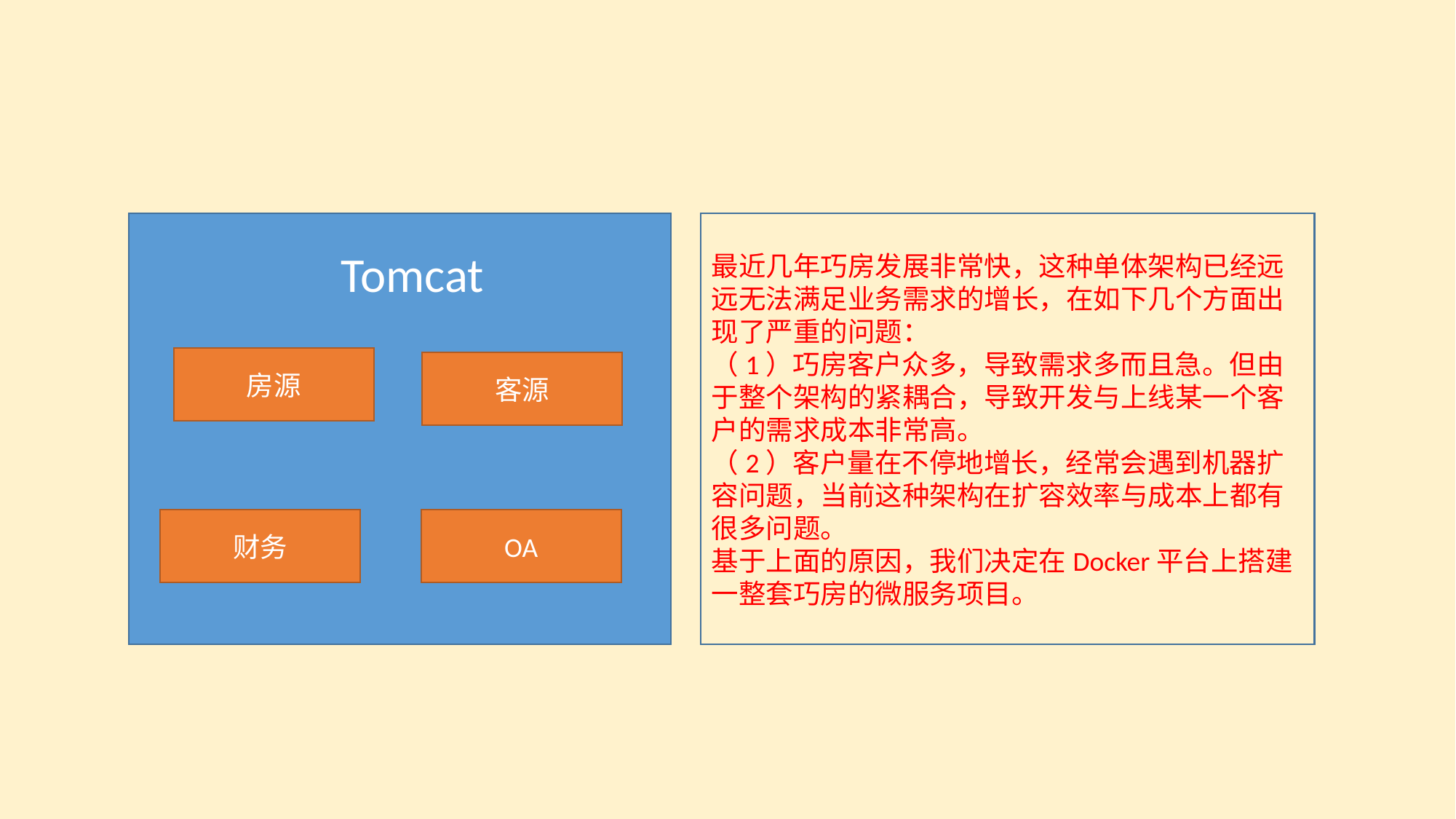

最近几年巧房发展非常快，这种单体架构已经远远无法满足业务需求的增长，在如下几个方面出现了严重的问题：
（1）巧房客户众多，导致需求多而且急。但由于整个架构的紧耦合，导致开发与上线某一个客户的需求成本非常高。
（2）客户量在不停地增长，经常会遇到机器扩容问题，当前这种架构在扩容效率与成本上都有很多问题。
基于上面的原因，我们决定在Docker平台上搭建一整套巧房的微服务项目。
Tomcat
房源
客源
财务
OA